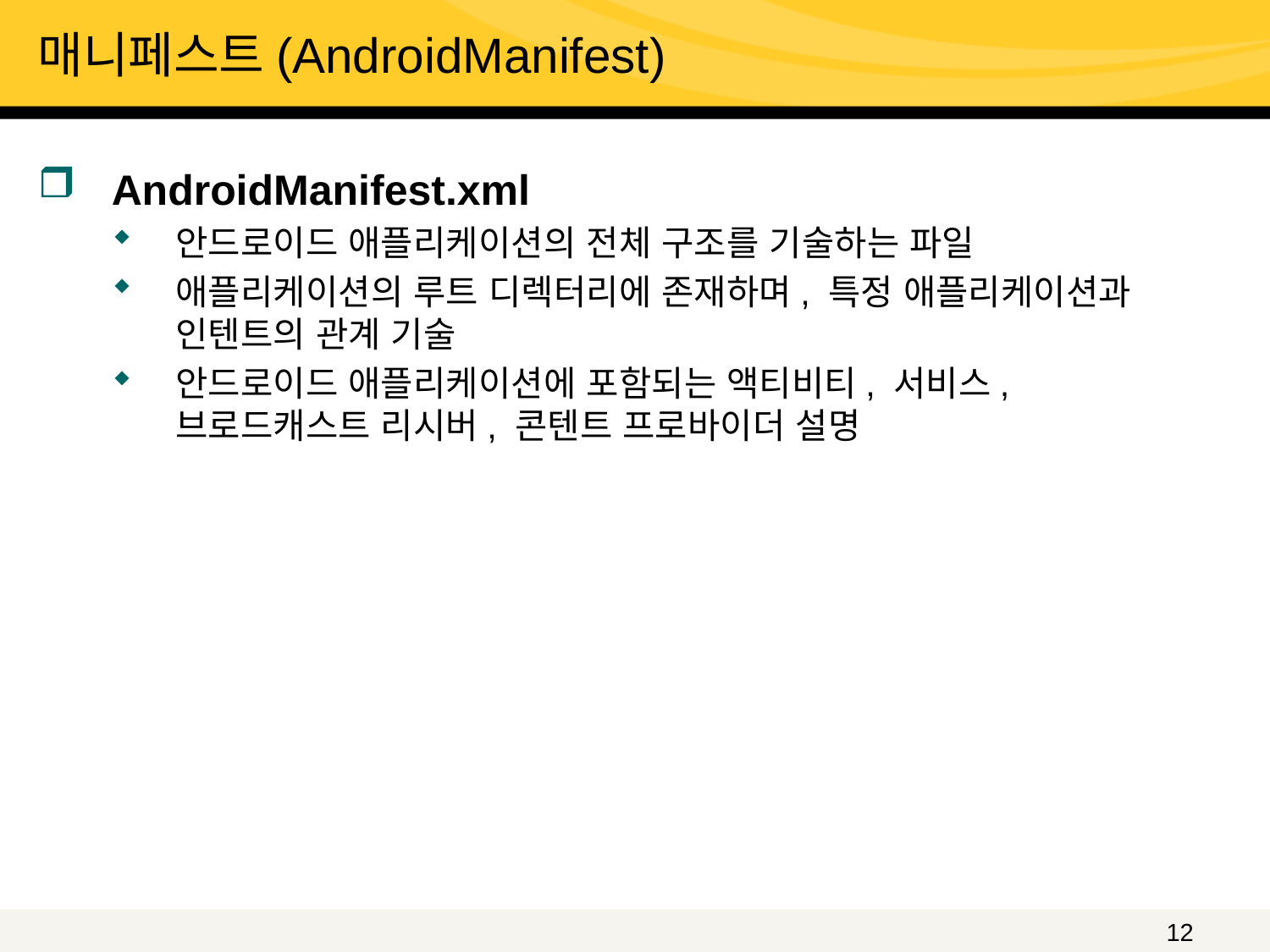

# 매니페스트(AndroidManifest)
AndroidManifest.xml
안드로이드 애플리케이션의 전체 구조를 기술하는 파일
애플리케이션의 루트 디렉터리에 존재하며, 특정 애플리케이션과 인텐트의 관계 기술
안드로이드 애플리케이션에 포함되는 액티비티, 서비스, 브로드캐스트 리시버, 콘텐트 프로바이더 설명
12